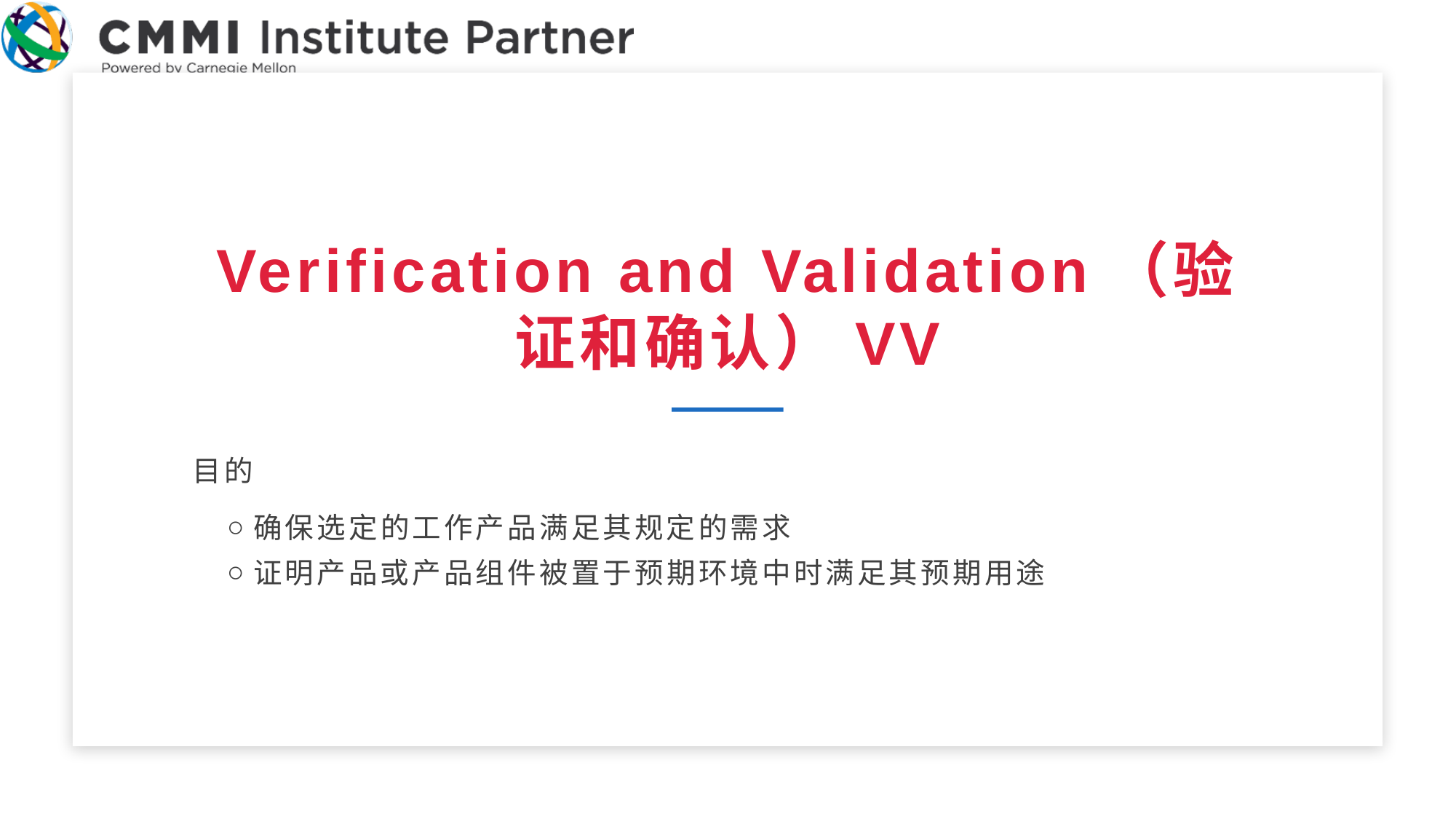

Verification and Validation（验证和确认）VV

目的
确保选定的工作产品满足其规定的需求
证明产品或产品组件被置于预期环境中时满足其预期用途